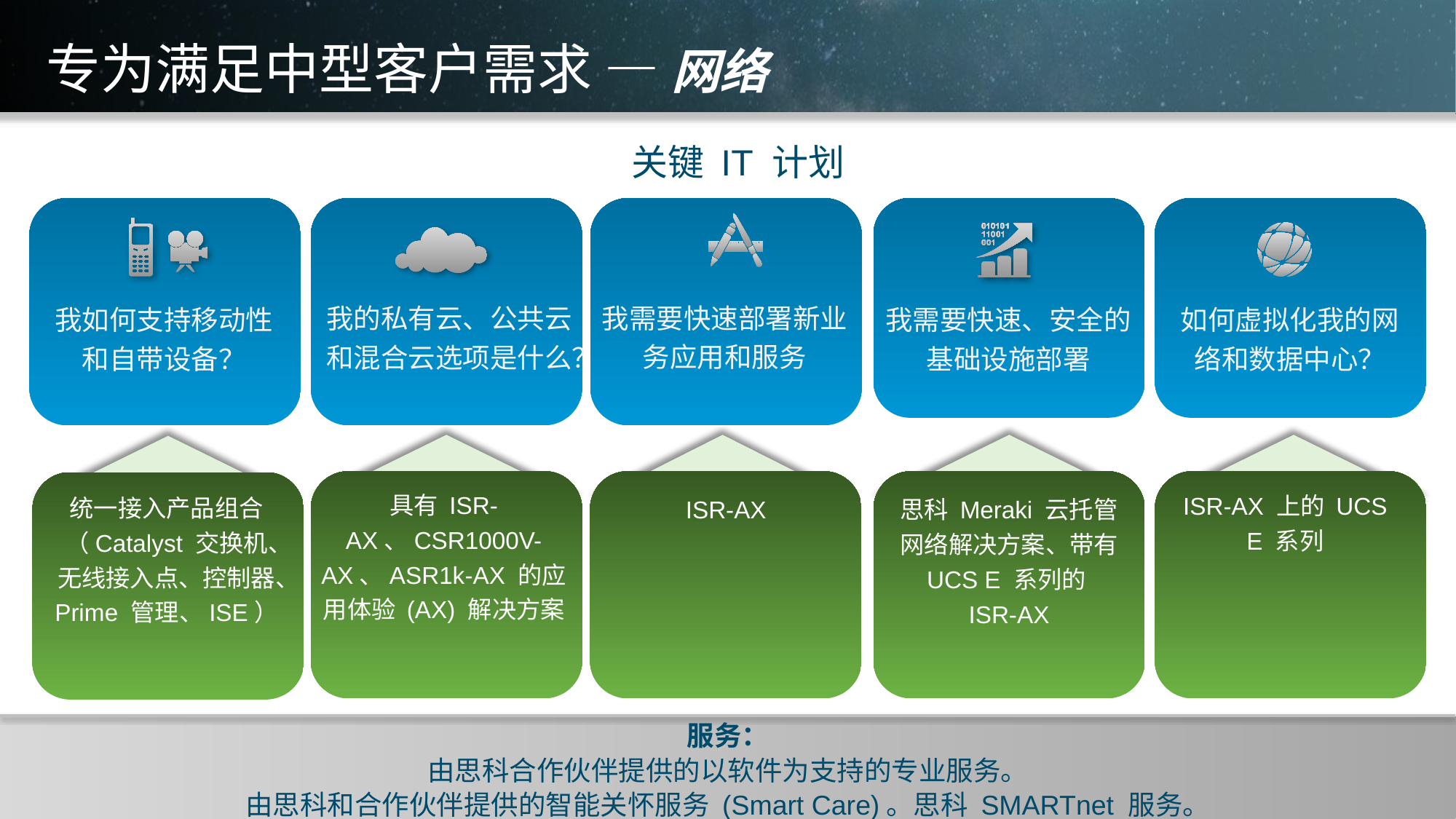

# 专为满足中型客户需求 — 网络
关键 IT 计划

我需要快速部署新业务应用和服务
我需要快速、安全的基础设施部署
如何虚拟化我的网络和数据中心？
我的私有云、公共云和混合云选项是什么？
我如何支持移动性
和自带设备？

ISR-AX 上的 UCS E 系列
具有 ISR-AX、CSR1000V-AX、ASR1k-AX 的应用体验 (AX) 解决方案
统一接入产品组合（Catalyst 交换机、无线接入点、控制器、Prime 管理、ISE）

ISR-AX
思科 Meraki 云托管网络解决方案、带有 UCS E 系列的
ISR-AX
服务：
由思科合作伙伴提供的以软件为支持的专业服务。
由思科和合作伙伴提供的智能关怀服务 (Smart Care)。思科 SMARTnet 服务。